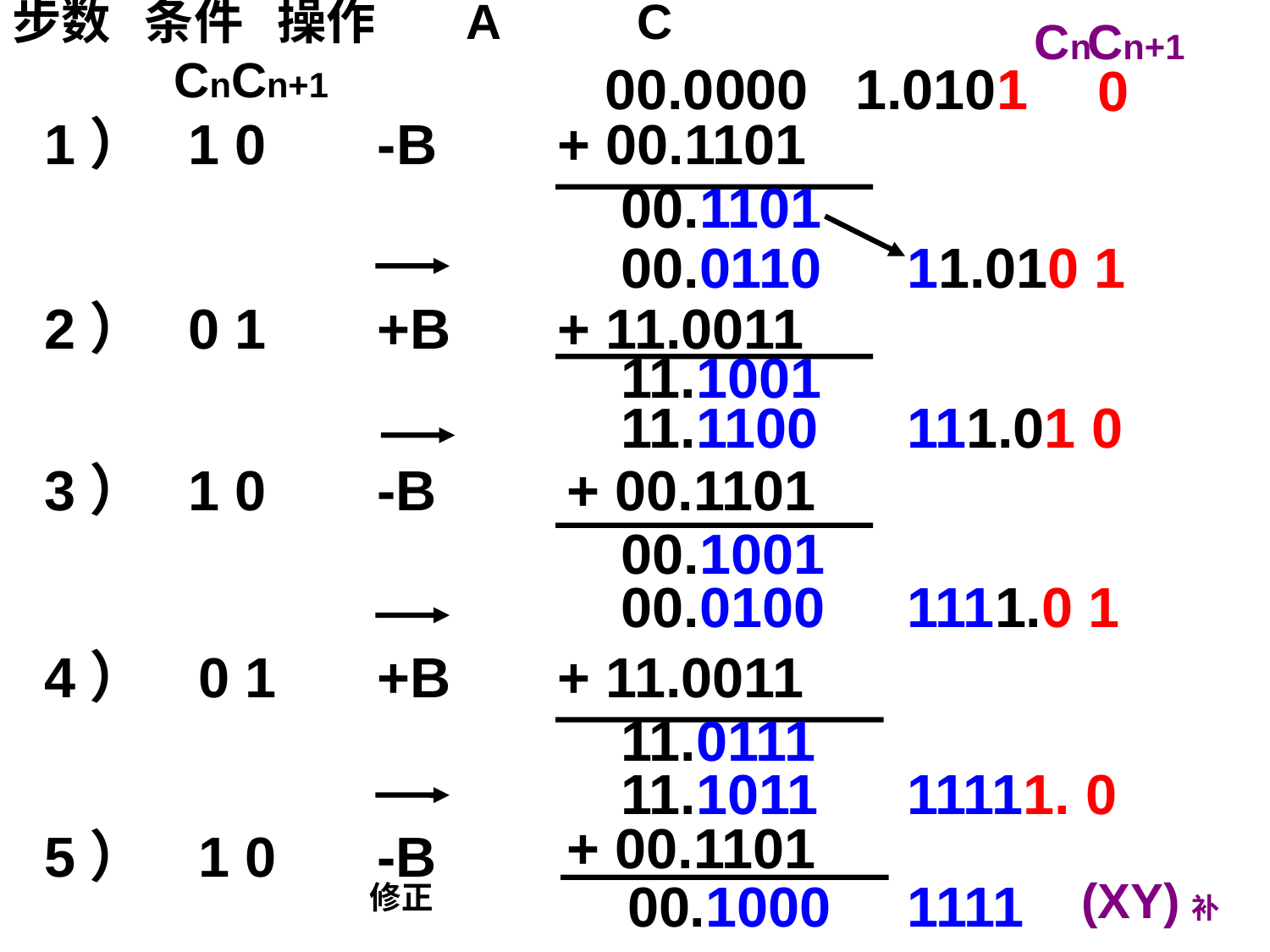

步数   条件   操作       A          C
Cn
Cn+1
CnCn+1
 00.0000   1.0101
0
1）
1 0
-B
+ 00.1101
00.1101

00.0110
11.010 1

2）
0 1
+B
+ 11.0011
11.1001

11.1100
111.01 0

3）
1 0
-B
+ 00.1101
00.1001

00.0100
1111.0 1

4）
0 1
+B
+ 11.0011
11.0111

11.1011
11111. 0

+ 00.1101
5）
1 0
-B
(XY)补
00.1000
1111
修正